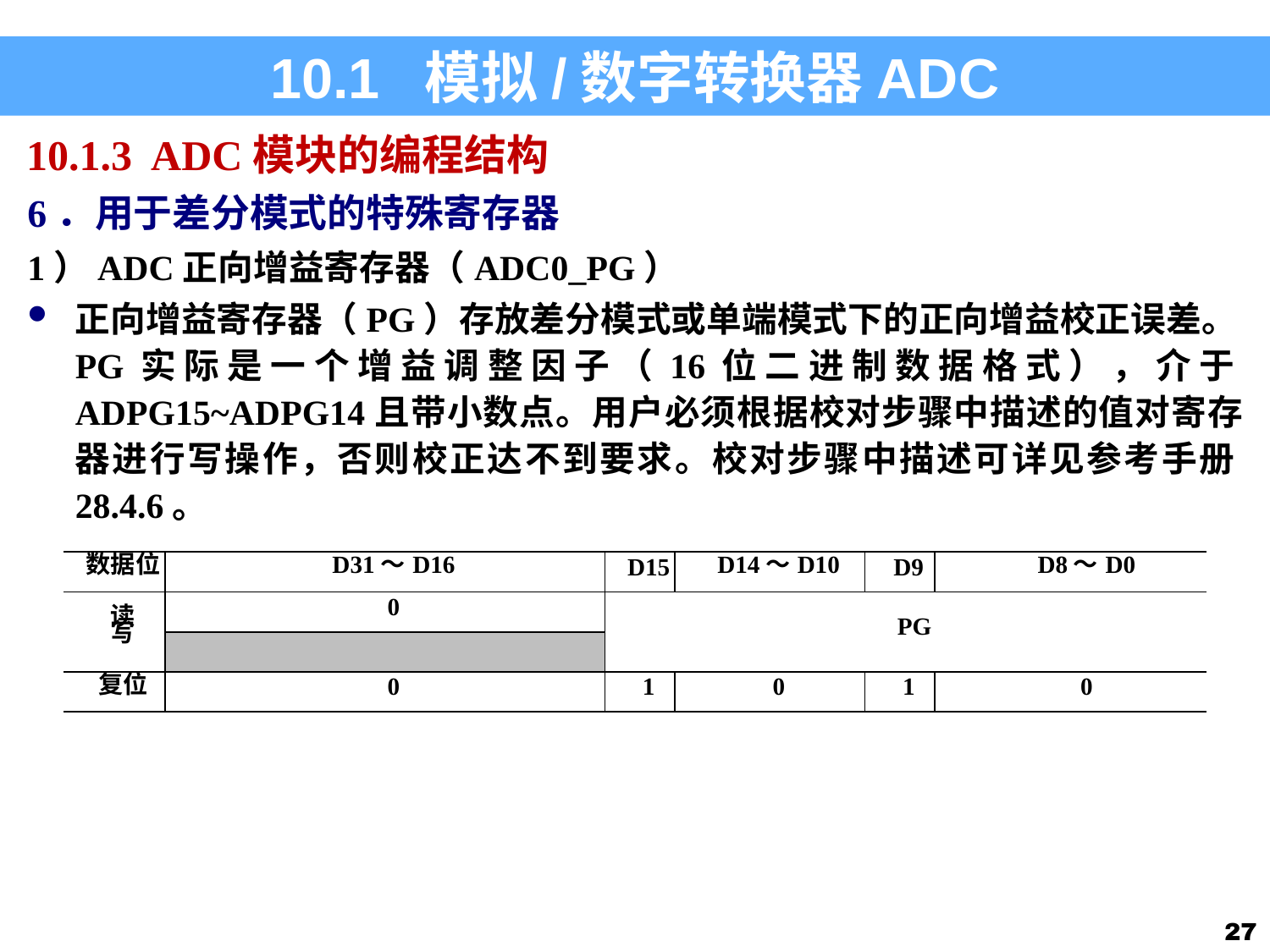

10.1  模拟/数字转换器ADC
10.1.3  ADC模块的编程结构
6．用于差分模式的特殊寄存器
1）ADC正向增益寄存器（ADC0_PG）
正向增益寄存器（PG）存放差分模式或单端模式下的正向增益校正误差。PG实际是一个增益调整因子（16位二进制数据格式），介于ADPG15~ADPG14且带小数点。用户必须根据校对步骤中描述的值对寄存器进行写操作，否则校正达不到要求。校对步骤中描述可详见参考手册28.4.6。
| 数据位 | D31～D16 | D15 | D14～D10 | D9 | D8～D0 |
| --- | --- | --- | --- | --- | --- |
| 读 写 | 0 | PG |  |  |  |
|  |  |  |  |  |  |
| 复位 | 0 | 1 | 0 | 1 | 0 |
27